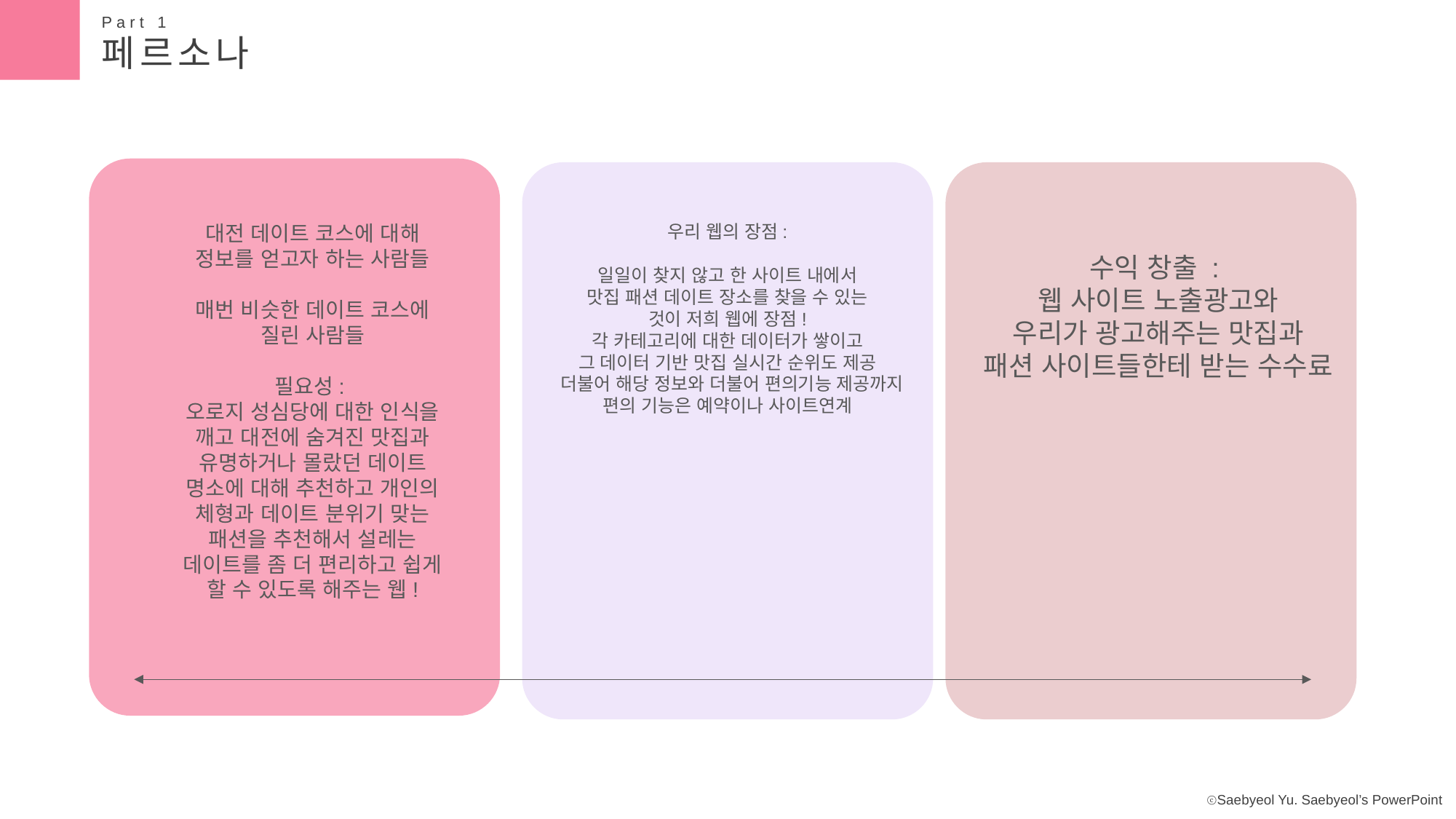

Part 1
페르소나

대전 데이트 코스에 대해 정보를 얻고자 하는 사람들

매번 비슷한 데이트 코스에 질린 사람들

필요성:
오로지 성심당에 대한 인식을 깨고 대전에 숨겨진 맛집과 유명하거나 몰랐던 데이트 명소에 대해 추천하고 개인의 체형과 데이트 분위기 맞는 패션을 추천해서 설레는 데이트를 좀 더 편리하고 쉽게 할 수 있도록 해주는 웹!
우리 웹의 장점:

일일이 찾지 않고 한 사이트 내에서
맛집 패션 데이트 장소를 찾을 수 있는
것이 저희 웹에 장점!
각 카테고리에 대한 데이터가 쌓이고
그 데이터 기반 맛집 실시간 순위도 제공
 더불어 해당 정보와 더불어 편의기능 제공까지
편의 기능은 예약이나 사이트연계
수익 창출 :
웹 사이트 노출광고와
우리가 광고해주는 맛집과
패션 사이트들한테 받는 수수료